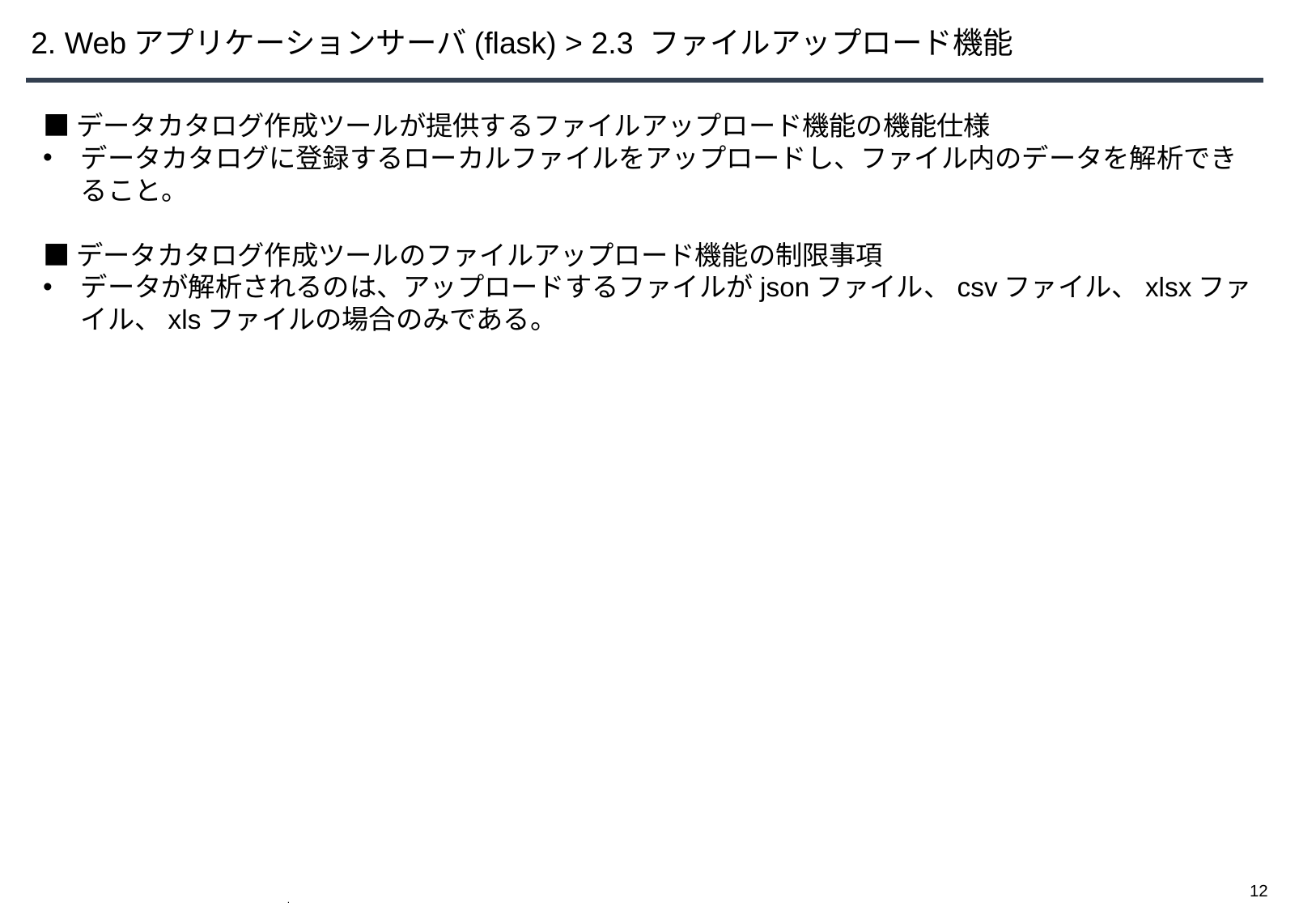

# 2. Webアプリケーションサーバ(flask) > 2.3 ファイルアップロード機能
■データカタログ作成ツールが提供するファイルアップロード機能の機能仕様
データカタログに登録するローカルファイルをアップロードし、ファイル内のデータを解析できること。

■データカタログ作成ツールのファイルアップロード機能の制限事項
データが解析されるのは、アップロードするファイルがjsonファイル、csvファイル、xlsxファイル、xlsファイルの場合のみである。